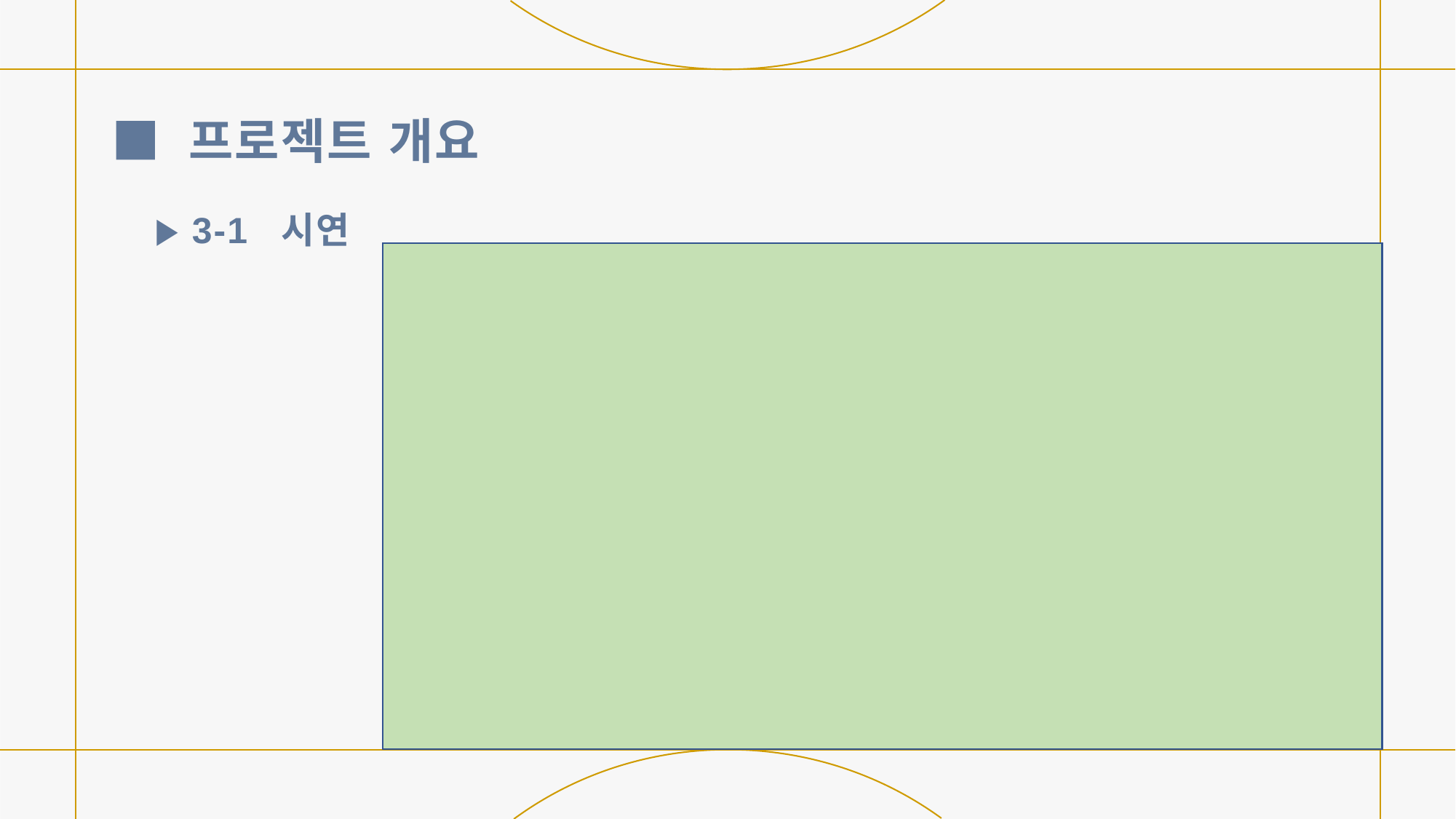

# ■ 프로젝트 개요
▶ 3-1  시연